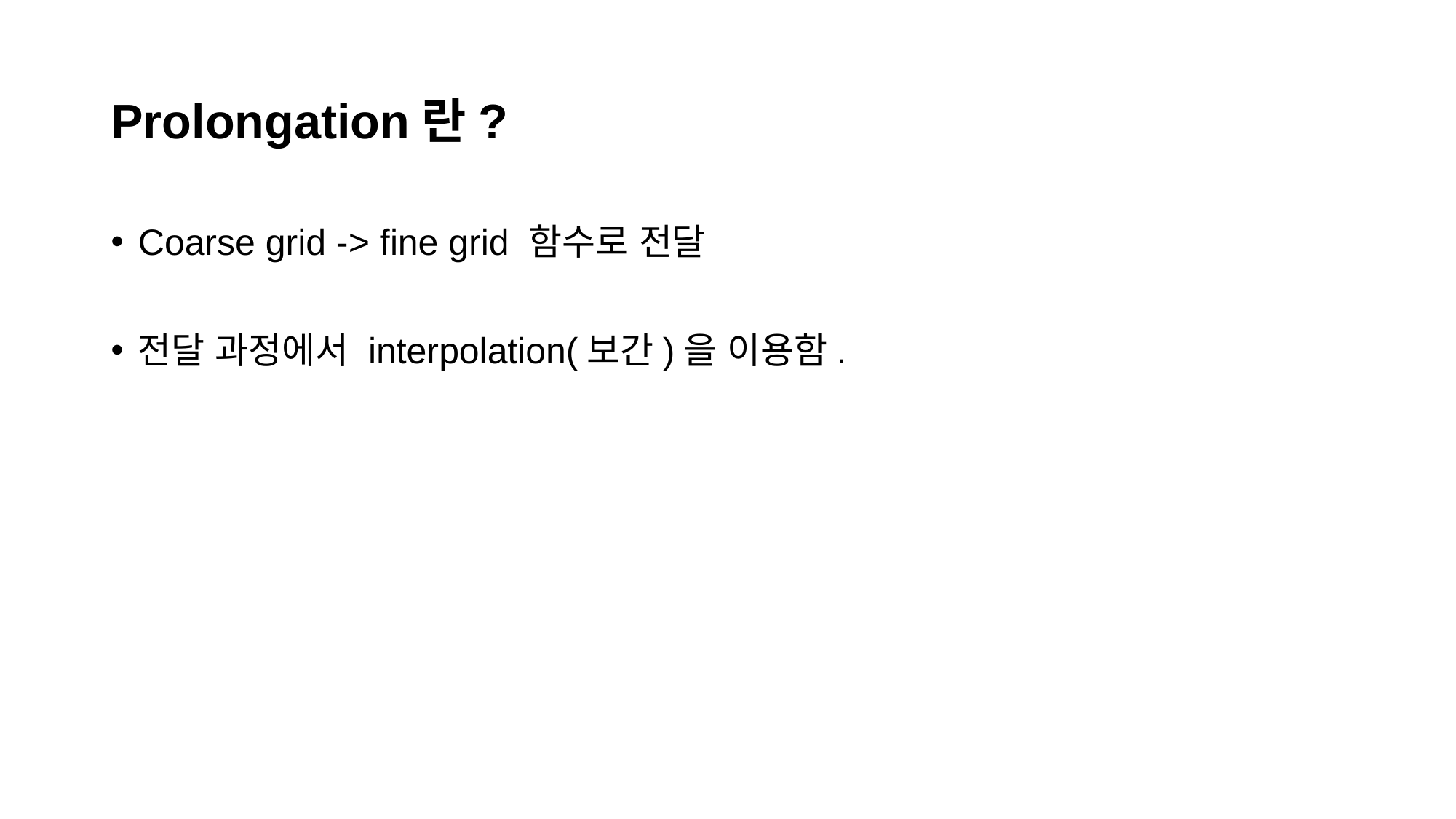

# Prolongation란?
Coarse grid -> fine grid 함수로 전달

전달 과정에서 interpolation(보간)을 이용함.